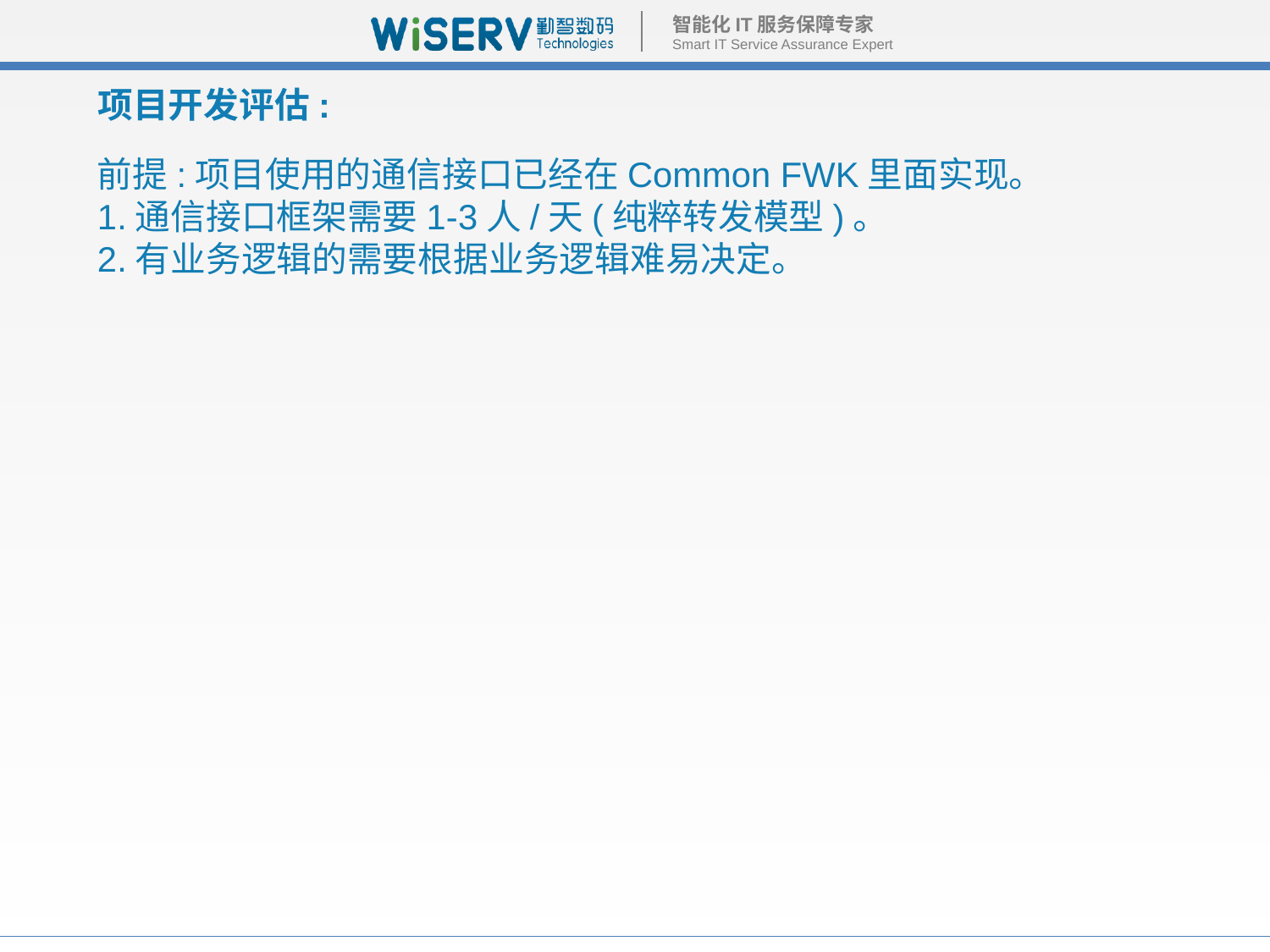

# 项目开发评估:
前提:项目使用的通信接口已经在Common FWK里面实现。
1.通信接口框架需要1-3人/天(纯粹转发模型)。
2.有业务逻辑的需要根据业务逻辑难易决定。